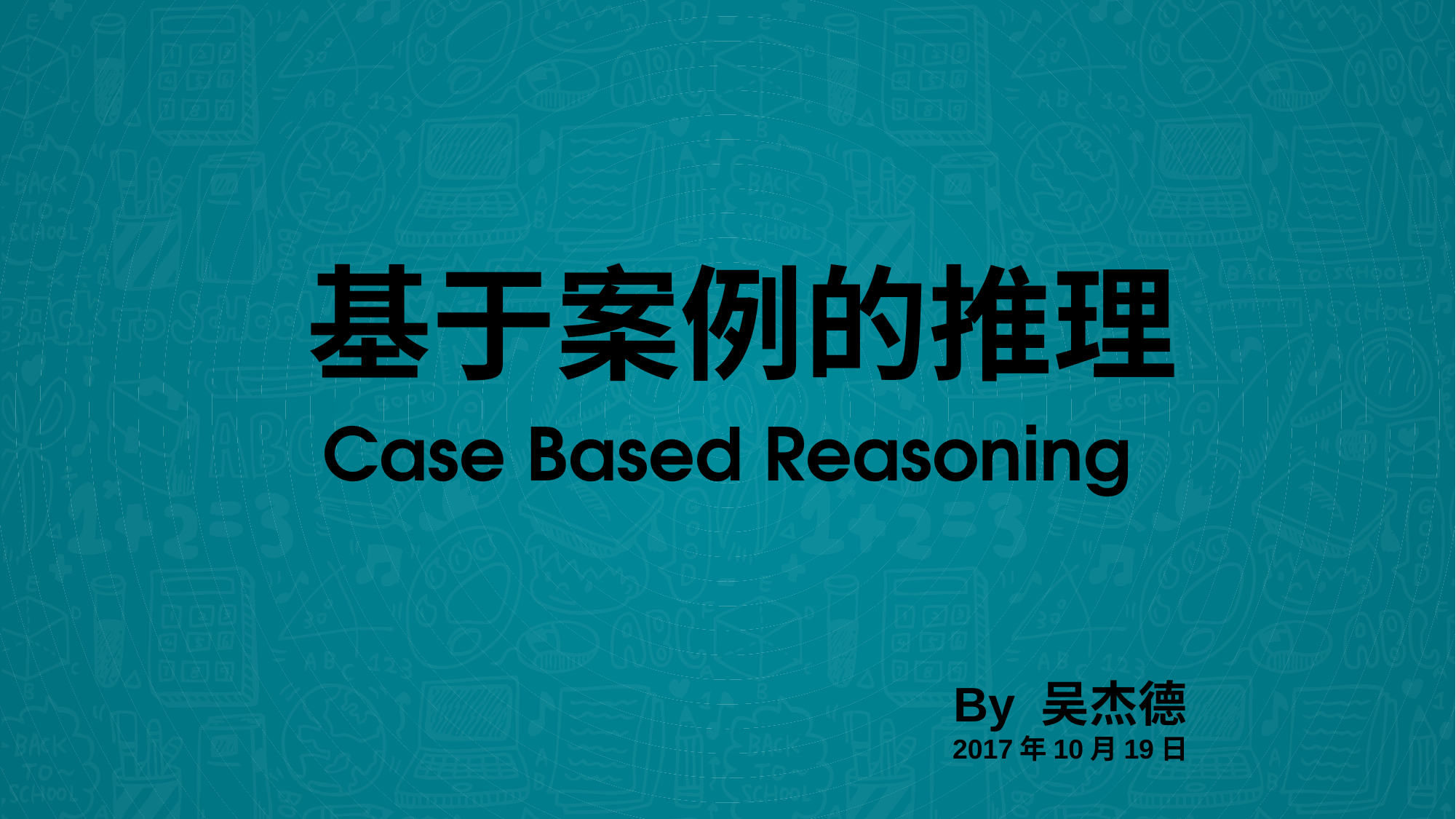

基于案例的推理
Case Based Reasoning
By 吴杰德
2017年10月19日